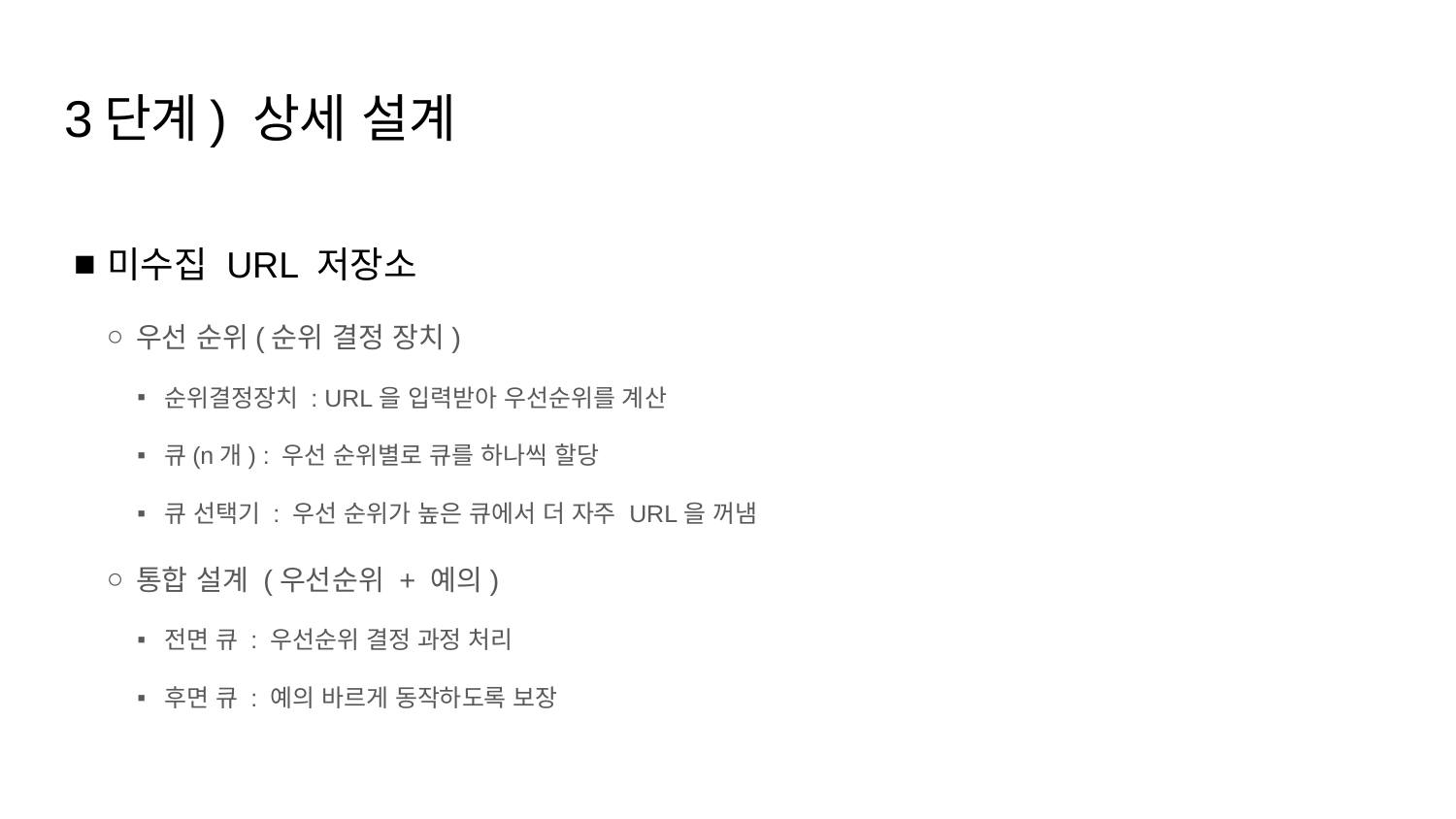

# 3단계) 상세 설계
미수집 URL 저장소
우선 순위(순위 결정 장치)
순위결정장치 : URL을 입력받아 우선순위를 계산
큐(n개) : 우선 순위별로 큐를 하나씩 할당
큐 선택기 : 우선 순위가 높은 큐에서 더 자주 URL을 꺼냄
통합 설계 (우선순위 + 예의)
전면 큐 : 우선순위 결정 과정 처리
후면 큐 : 예의 바르게 동작하도록 보장